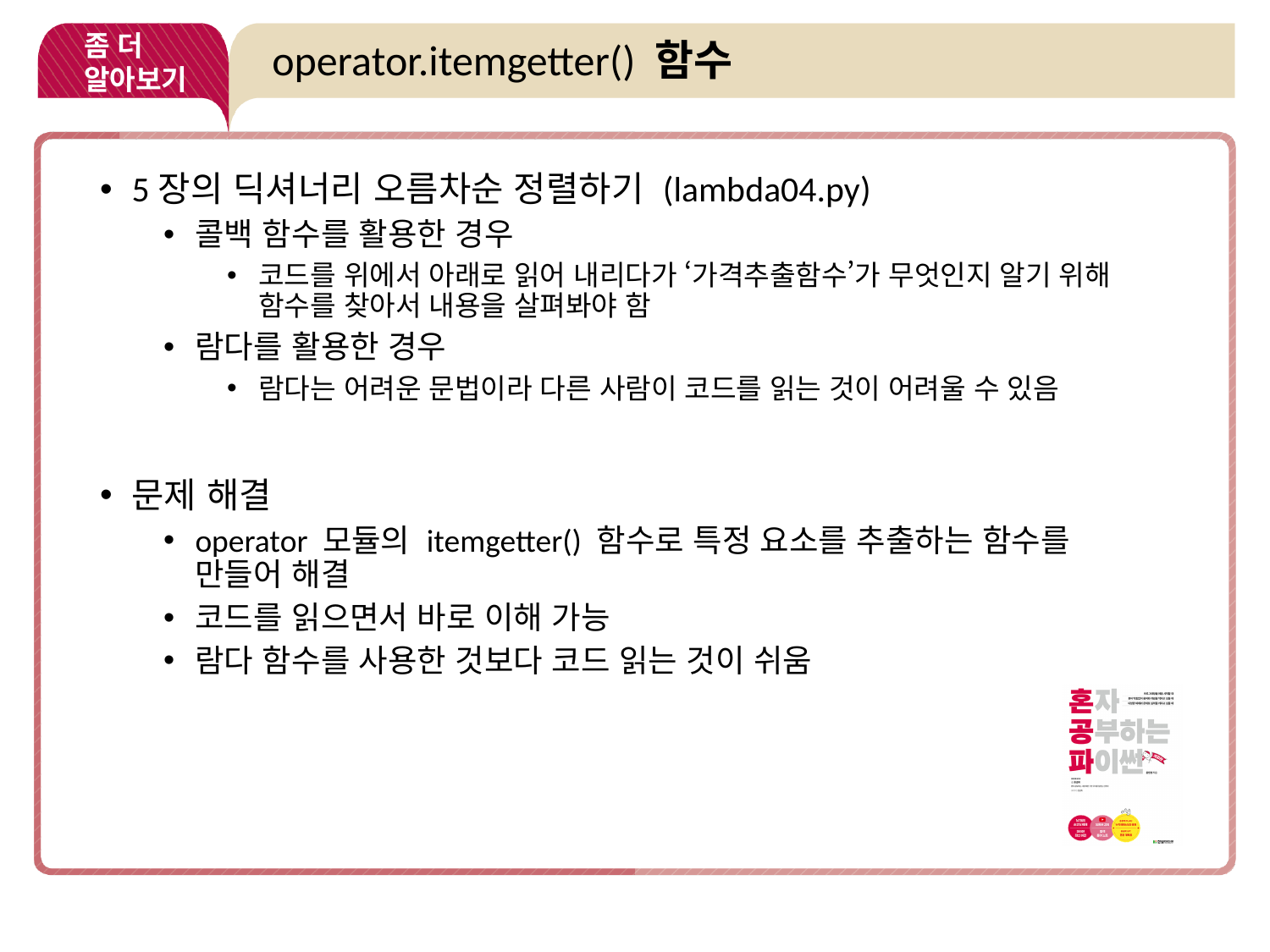

좀 더
알아보기
# operator.itemgetter() 함수
5장의 딕셔너리 오름차순 정렬하기 (lambda04.py)
콜백 함수를 활용한 경우
코드를 위에서 아래로 읽어 내리다가 ‘가격추출함수’가 무엇인지 알기 위해 함수를 찾아서 내용을 살펴봐야 함
람다를 활용한 경우
람다는 어려운 문법이라 다른 사람이 코드를 읽는 것이 어려울 수 있음

문제 해결
operator 모듈의 itemgetter() 함수로 특정 요소를 추출하는 함수를
만들어 해결
코드를 읽으면서 바로 이해 가능
람다 함수를 사용한 것보다 코드 읽는 것이 쉬움